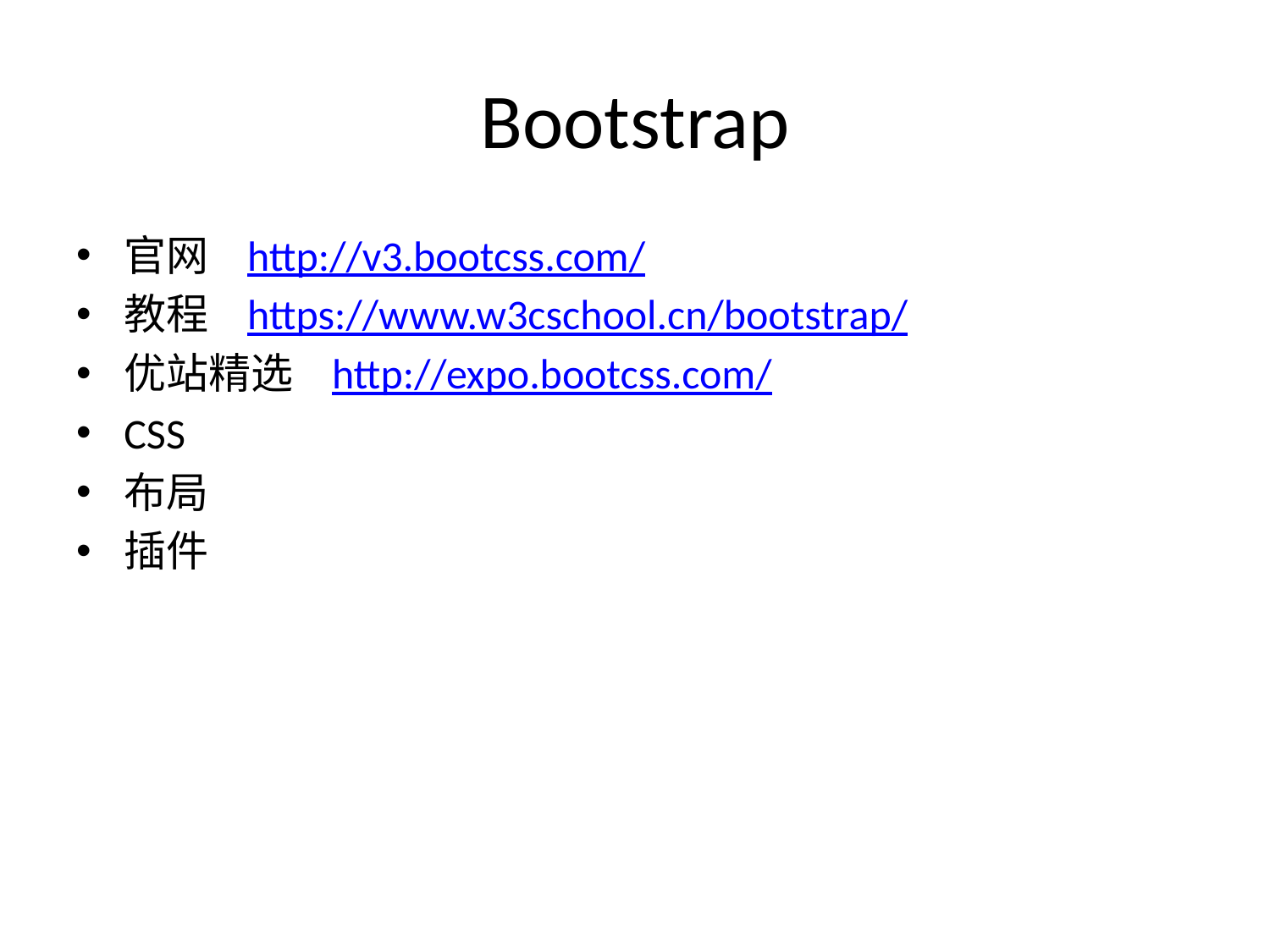

# Bootstrap
官网   http://v3.bootcss.com/
教程   https://www.w3cschool.cn/bootstrap/
优站精选   http://expo.bootcss.com/
CSS
布局
插件